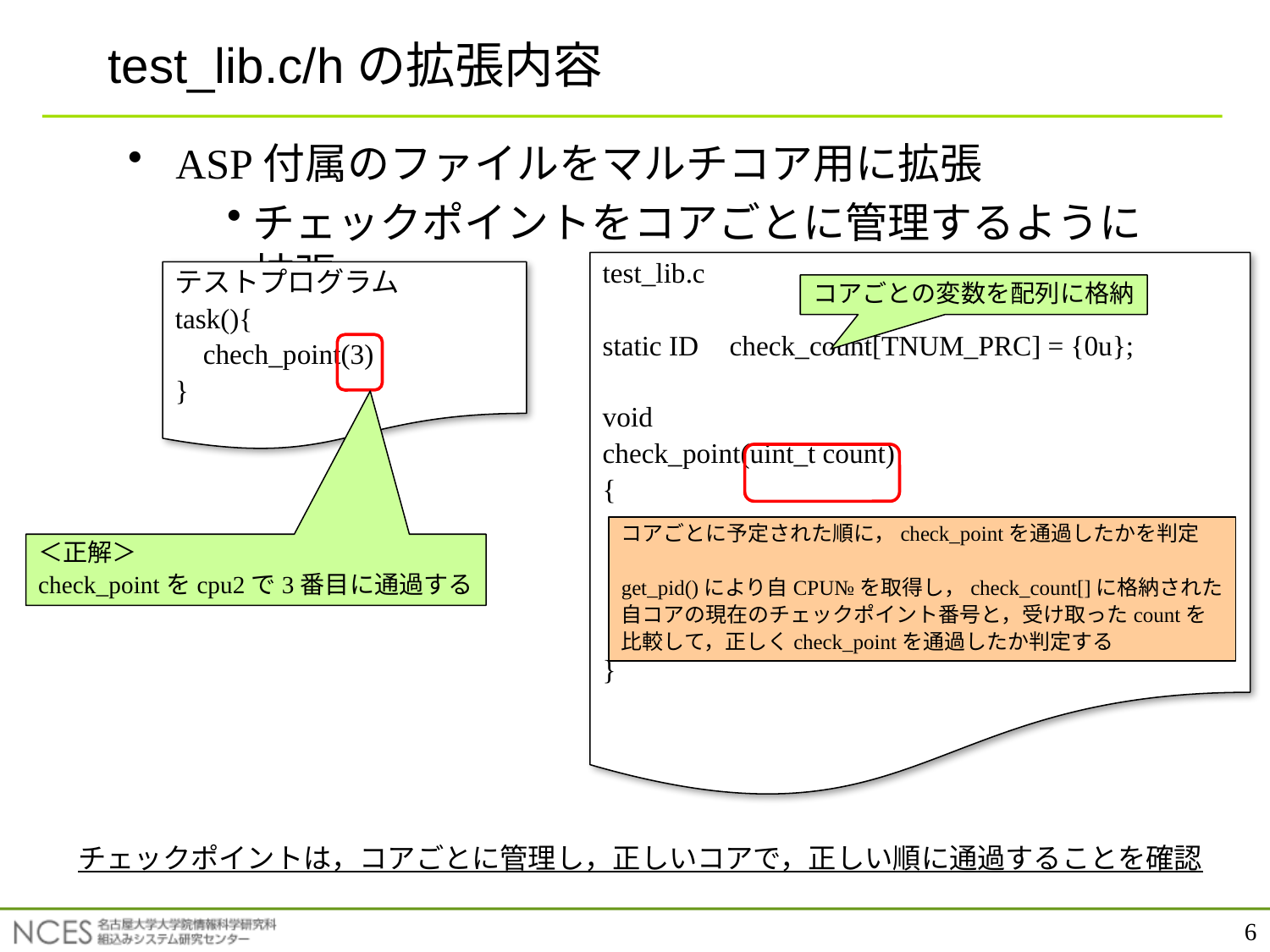

# test_lib.c/hの拡張内容
ASP付属のファイルをマルチコア用に拡張
チェックポイントをコアごとに管理するように拡張
test_lib.c

static ID	check_count[TNUM_PRC] = {0u};

void
check_point(uint_t count)
{

}
テストプログラム
task(){
    chech_point(3)
}
コアごとの変数を配列に格納

コアごとに予定された順に，check_pointを通過したかを判定

get_pid()により自CPU№を取得し，check_count[]に格納された
自コアの現在のチェックポイント番号と，受け取ったcountを
比較して，正しくcheck_pointを通過したか判定する
＜正解＞
check_pointをcpu2で3番目に通過する
チェックポイントは，コアごとに管理し，正しいコアで，正しい順に通過することを確認
6